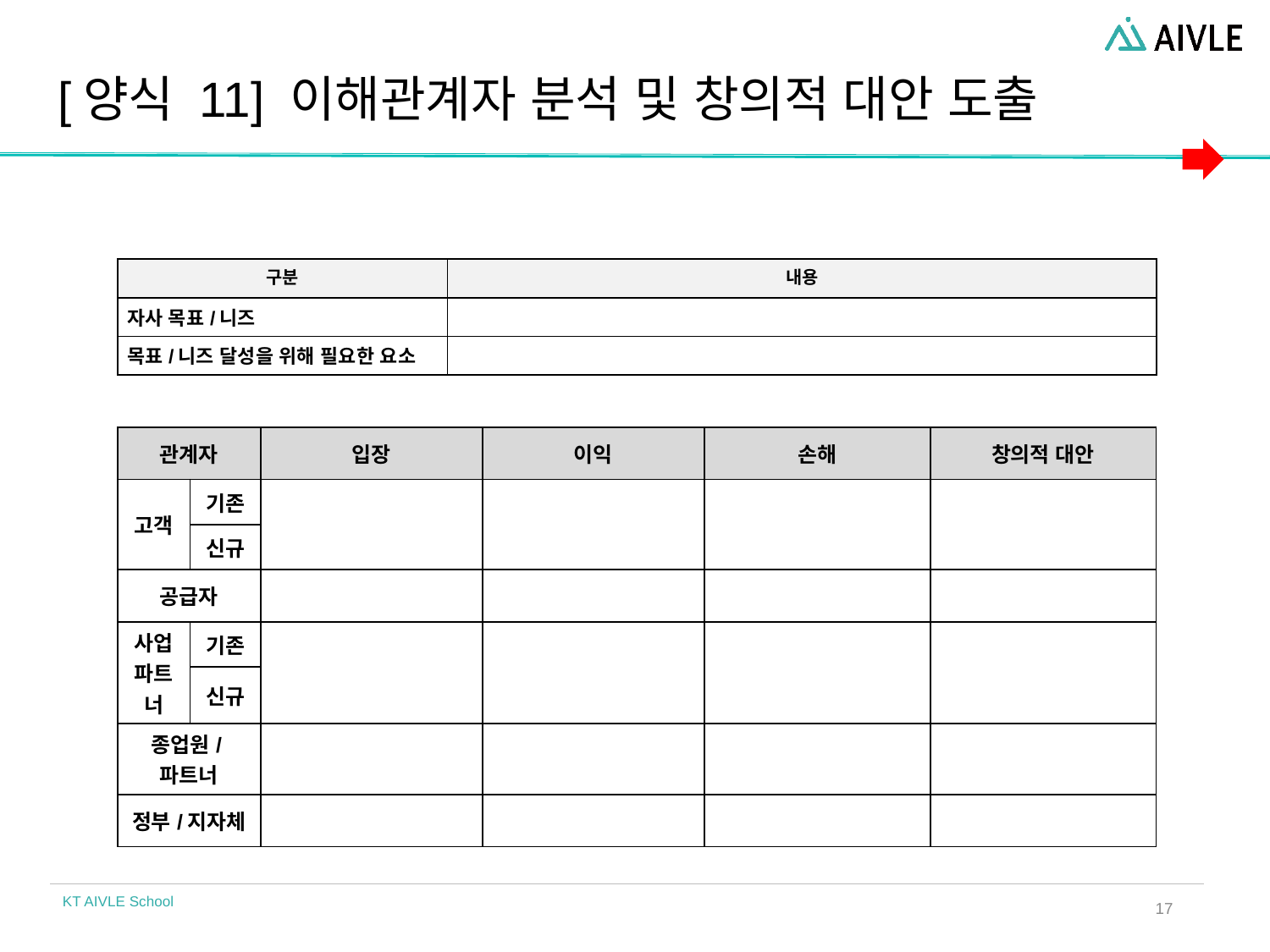

# [양식 11] 이해관계자 분석 및 창의적 대안 도출

| 구분 | 내용 |
| --- | --- |
| 자사 목표/니즈 |  |
| 목표/니즈 달성을 위해 필요한 요소 |  |
| 관계자 |  | 입장 | 이익 | 손해 | 창의적 대안 |
| --- | --- | --- | --- | --- | --- |
| 고객 | 기존 |  |  |  |  |
|  | 신규 |  |  |  |  |
| 공급자 |  |  |  |  |  |
| 사업 파트너 | 기존 |  |  |  |  |
|  | 신규 |  |  |  |  |
| 종업원/파트너 |  |  |  |  |  |
| 정부/지자체 |  |  |  |  |  |